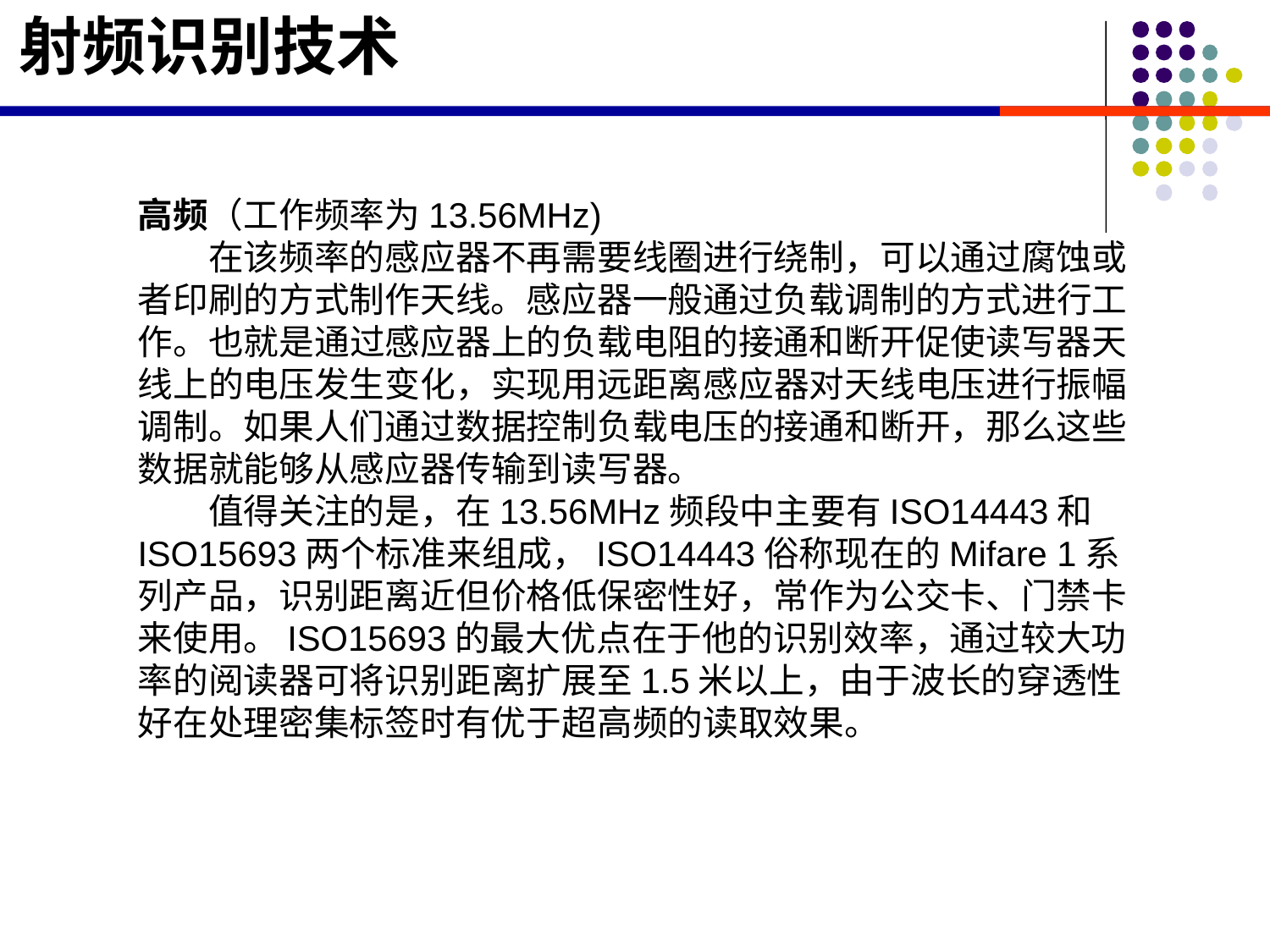

射频识别技术
高频（工作频率为13.56MHz)
　　在该频率的感应器不再需要线圈进行绕制，可以通过腐蚀或者印刷的方式制作天线。感应器一般通过负载调制的方式进行工作。也就是通过感应器上的负载电阻的接通和断开促使读写器天线上的电压发生变化，实现用远距离感应器对天线电压进行振幅调制。如果人们通过数据控制负载电压的接通和断开，那么这些数据就能够从感应器传输到读写器。
　　值得关注的是，在13.56MHz频段中主要有ISO14443和ISO15693两个标准来组成，ISO14443俗称现在的Mifare 1系列产品，识别距离近但价格低保密性好，常作为公交卡、门禁卡来使用。ISO15693的最大优点在于他的识别效率，通过较大功率的阅读器可将识别距离扩展至1.5米以上，由于波长的穿透性好在处理密集标签时有优于超高频的读取效果。